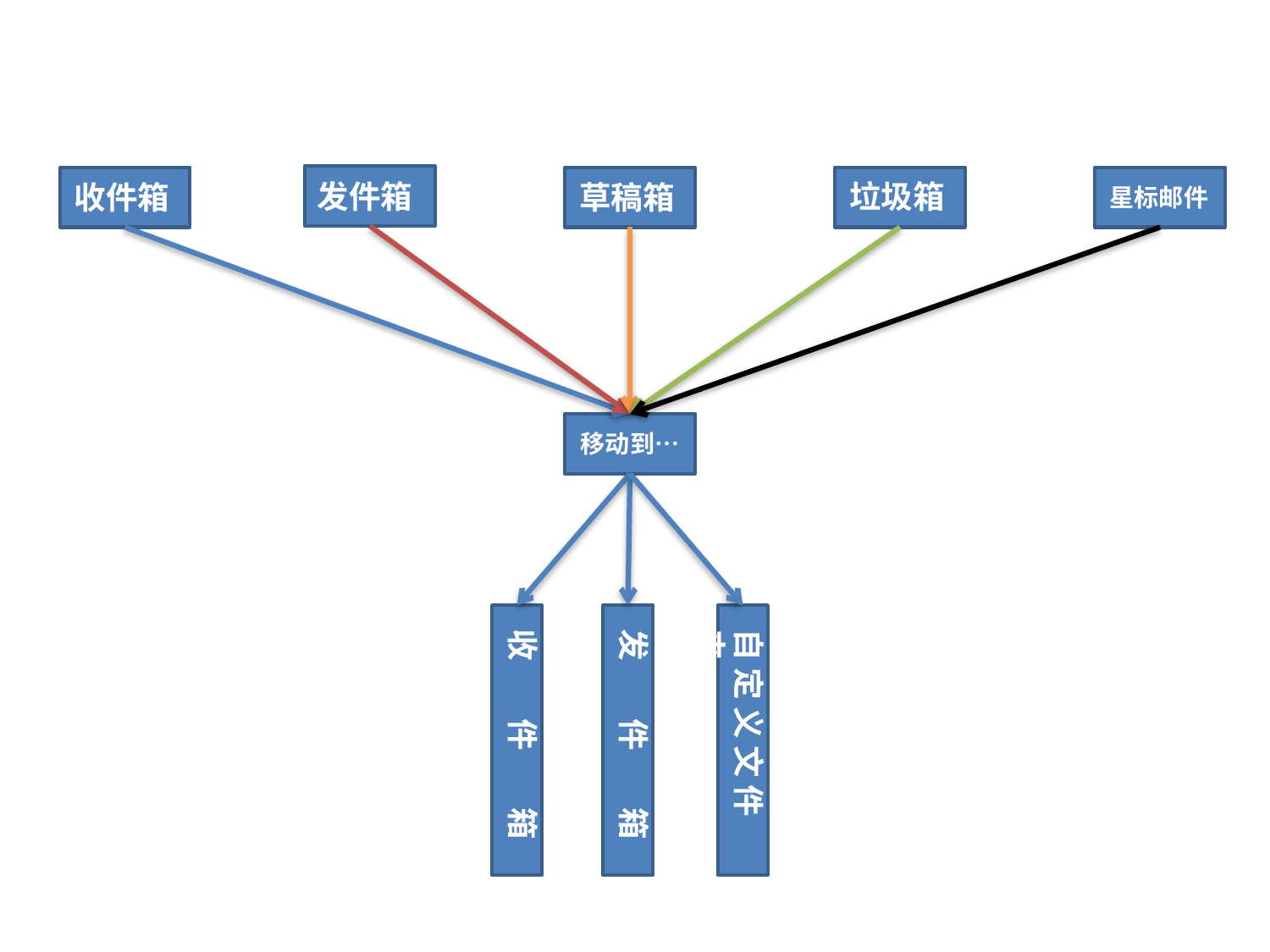

发件箱
垃圾箱
收件箱
草稿箱
星标邮件

移动到…

自 定 义 文 件 夹
收        件        箱
发        件        箱